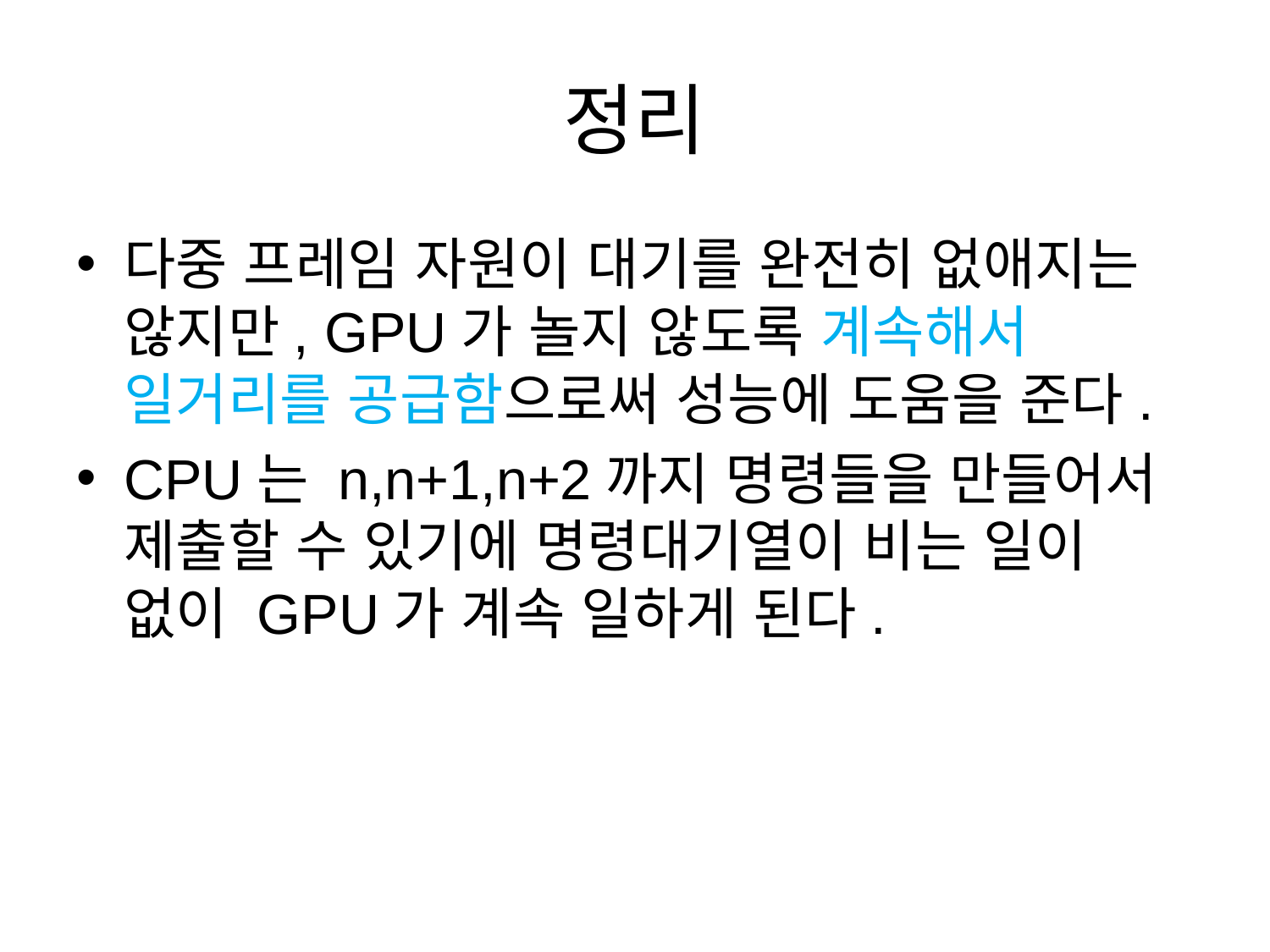

# 정리
다중 프레임 자원이 대기를 완전히 없애지는 않지만, GPU가 놀지 않도록 계속해서 일거리를 공급함으로써 성능에 도움을 준다.
CPU는 n,n+1,n+2까지 명령들을 만들어서 제출할 수 있기에 명령대기열이 비는 일이 없이 GPU가 계속 일하게 된다.